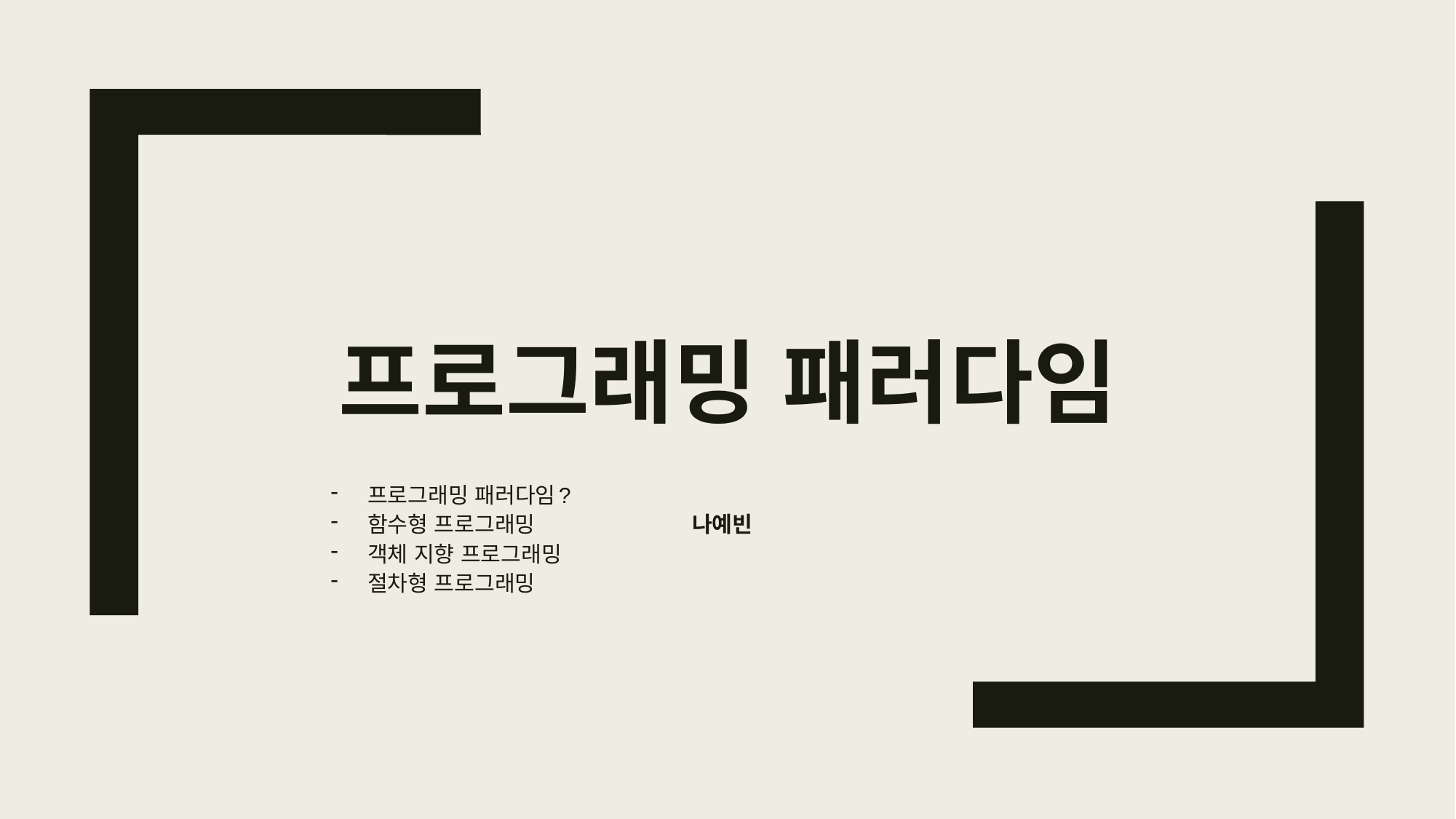

# 프로그래밍 패러다임
프로그래밍 패러다임?
함수형 프로그래밍			  	        나예빈
객체 지향 프로그래밍
절차형 프로그래밍